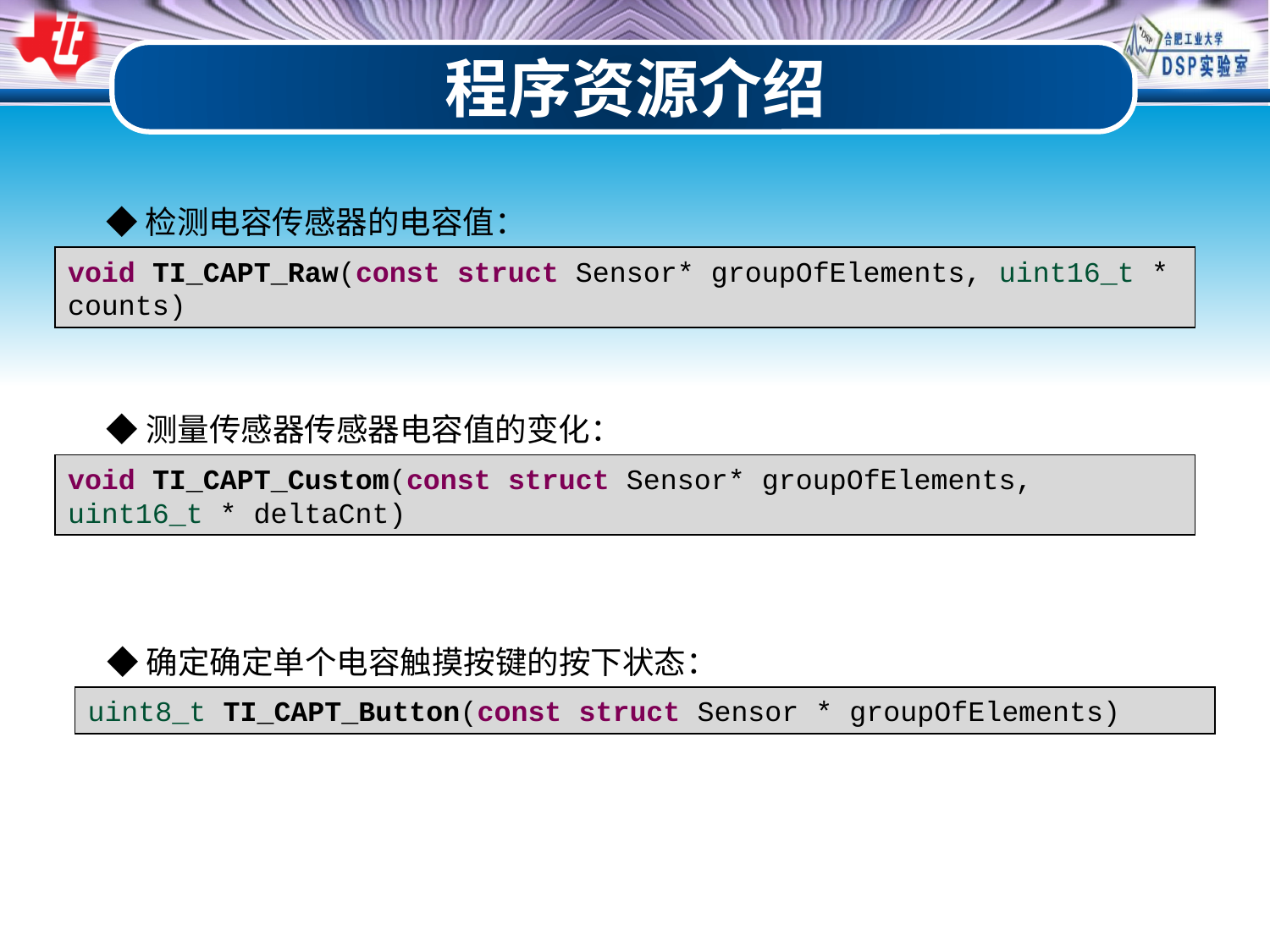

程序资源介绍
◆检测电容传感器的电容值：
void TI_CAPT_Raw(const struct Sensor* groupOfElements, uint16_t * counts)
◆测量传感器传感器电容值的变化：
void TI_CAPT_Custom(const struct Sensor* groupOfElements, uint16_t * deltaCnt)
◆确定确定单个电容触摸按键的按下状态：
uint8_t TI_CAPT_Button(const struct Sensor * groupOfElements)